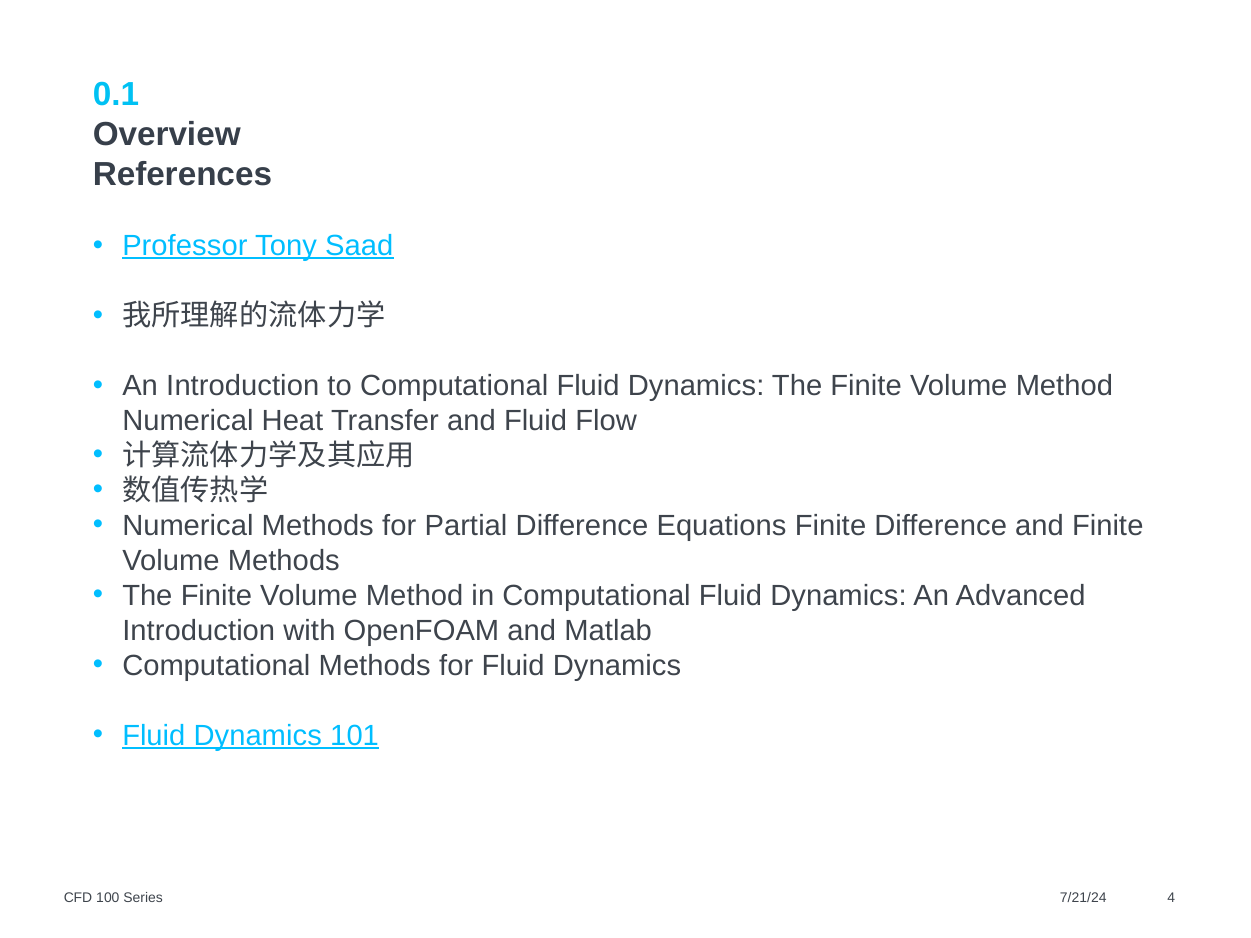

0.1
Overview
References

Professor Tony Saad

我所理解的流体力学

An Introduction to Computational Fluid Dynamics: The Finite Volume Method Numerical Heat Transfer and Fluid Flow
计算流体力学及其应用
数值传热学
Numerical Methods for Partial Difference Equations Finite Difference and Finite Volume Methods
The Finite Volume Method in Computational Fluid Dynamics: An Advanced Introduction with OpenFOAM and Matlab
Computational Methods for Fluid Dynamics

Fluid Dynamics 101

CFD 100 Series
7/21/24
4